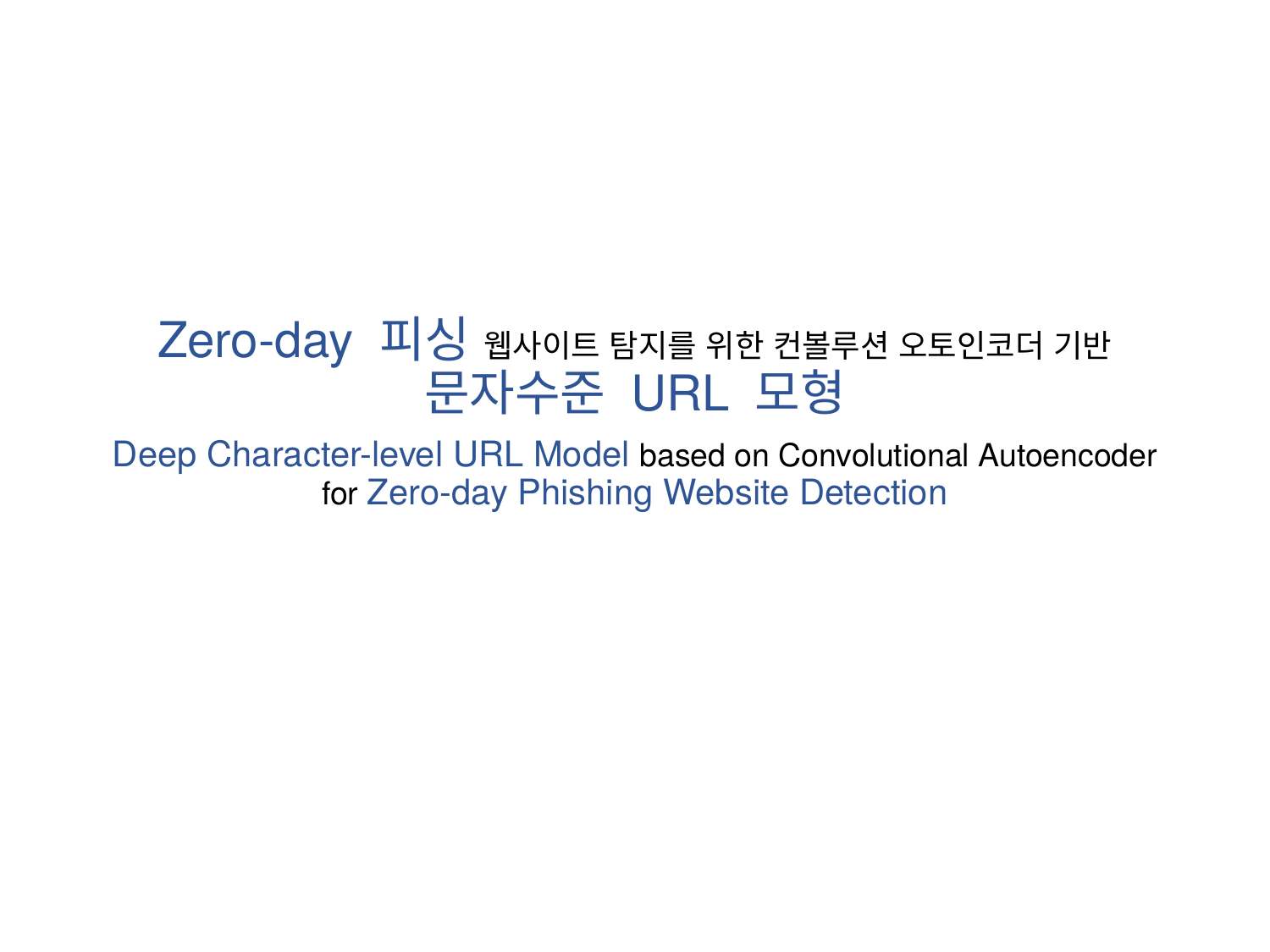

Zero-day 피싱 웹사이트 탐지를 위한 컨볼루션 오토인코더 기반 문자수준 URL 모형
Deep Character-level URL Model based on Convolutional Autoencoder for Zero-day Phishing Website Detection